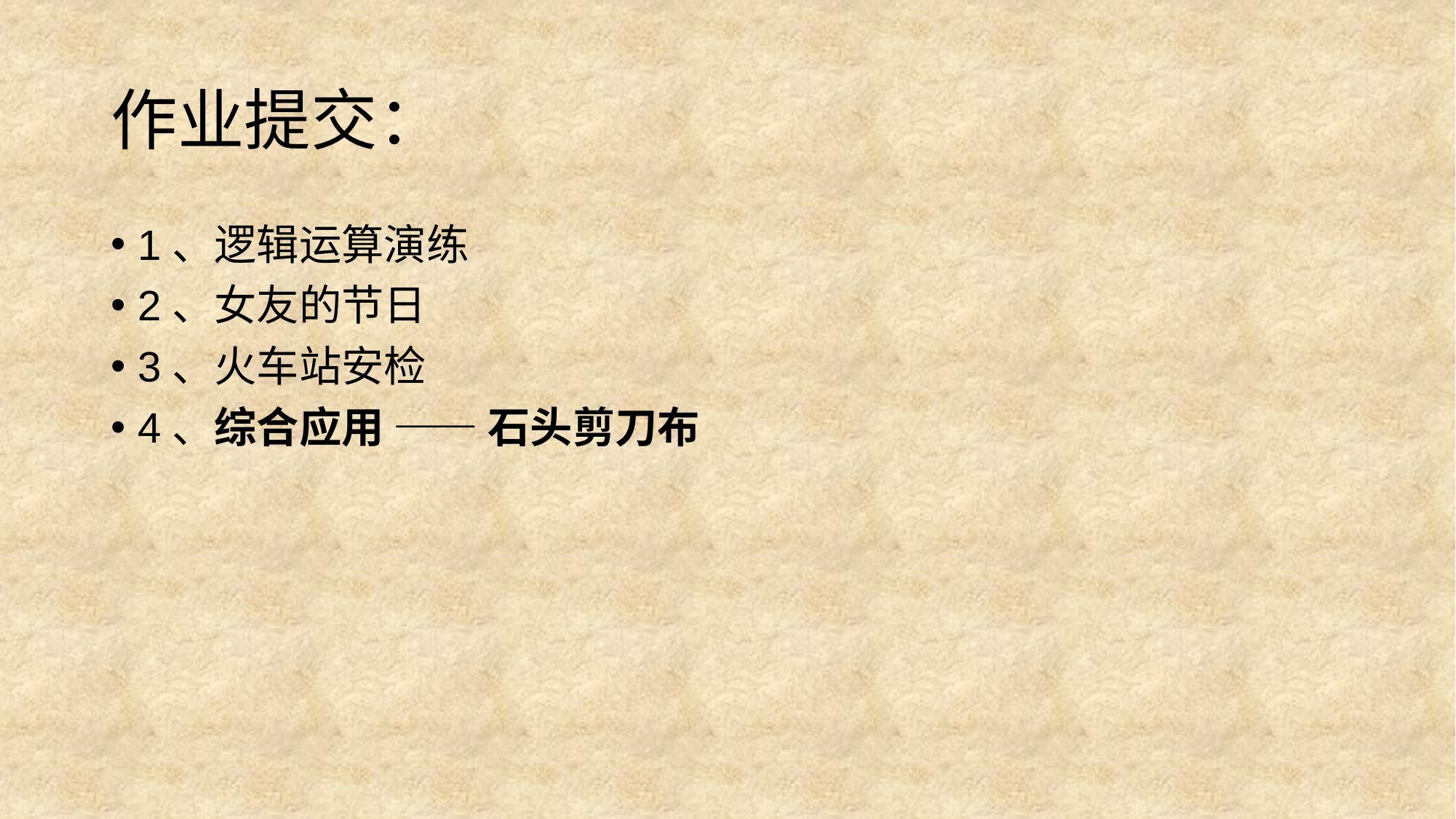

# 作业提交：
1、逻辑运算演练
2、女友的节日
3、火车站安检
4、综合应用 —— 石头剪刀布